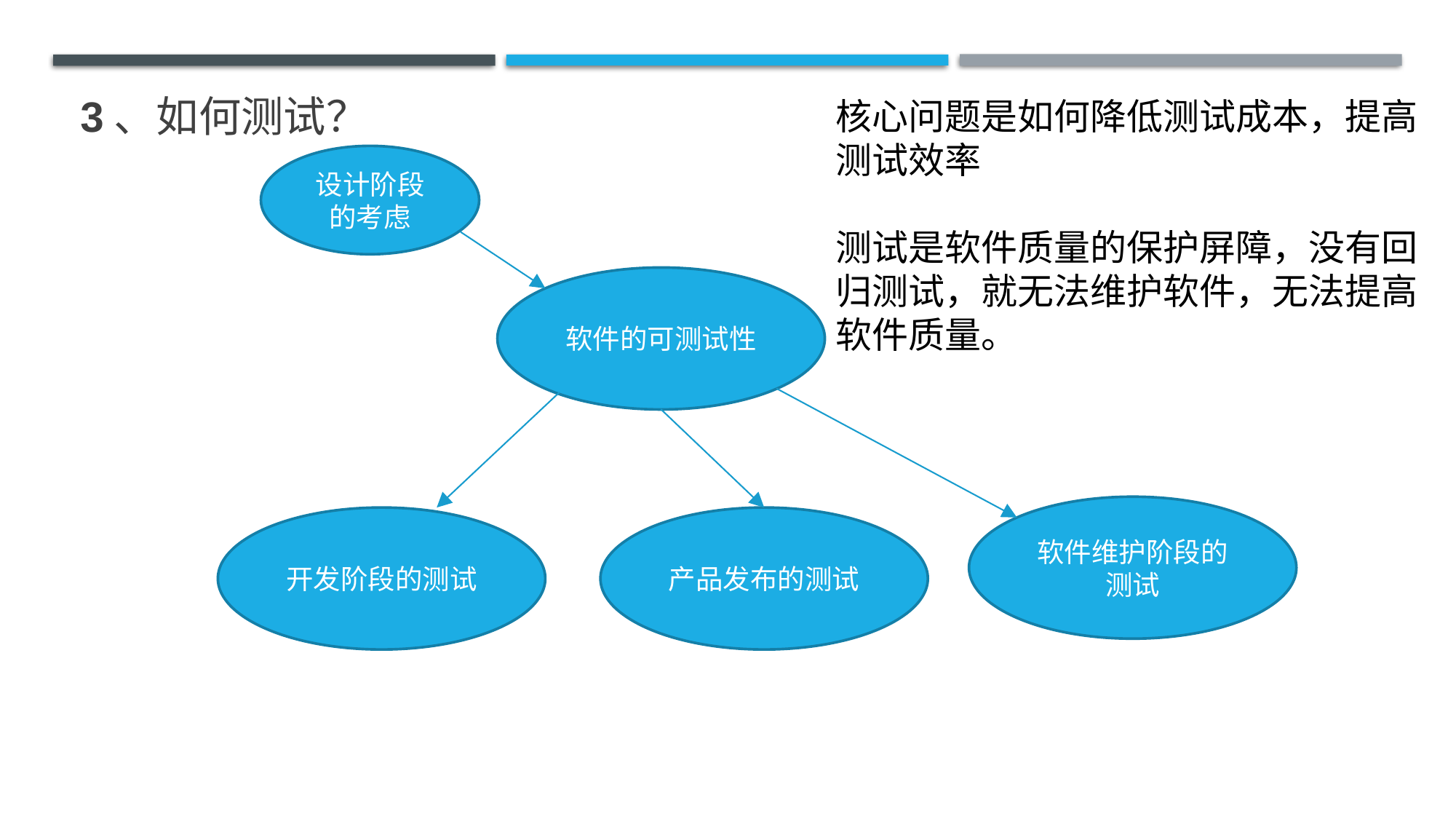

# 3、如何测试？
核心问题是如何降低测试成本，提高测试效率

测试是软件质量的保护屏障，没有回归测试，就无法维护软件，无法提高软件质量。
设计阶段的考虑
软件的可测试性
软件维护阶段的测试
开发阶段的测试
产品发布的测试